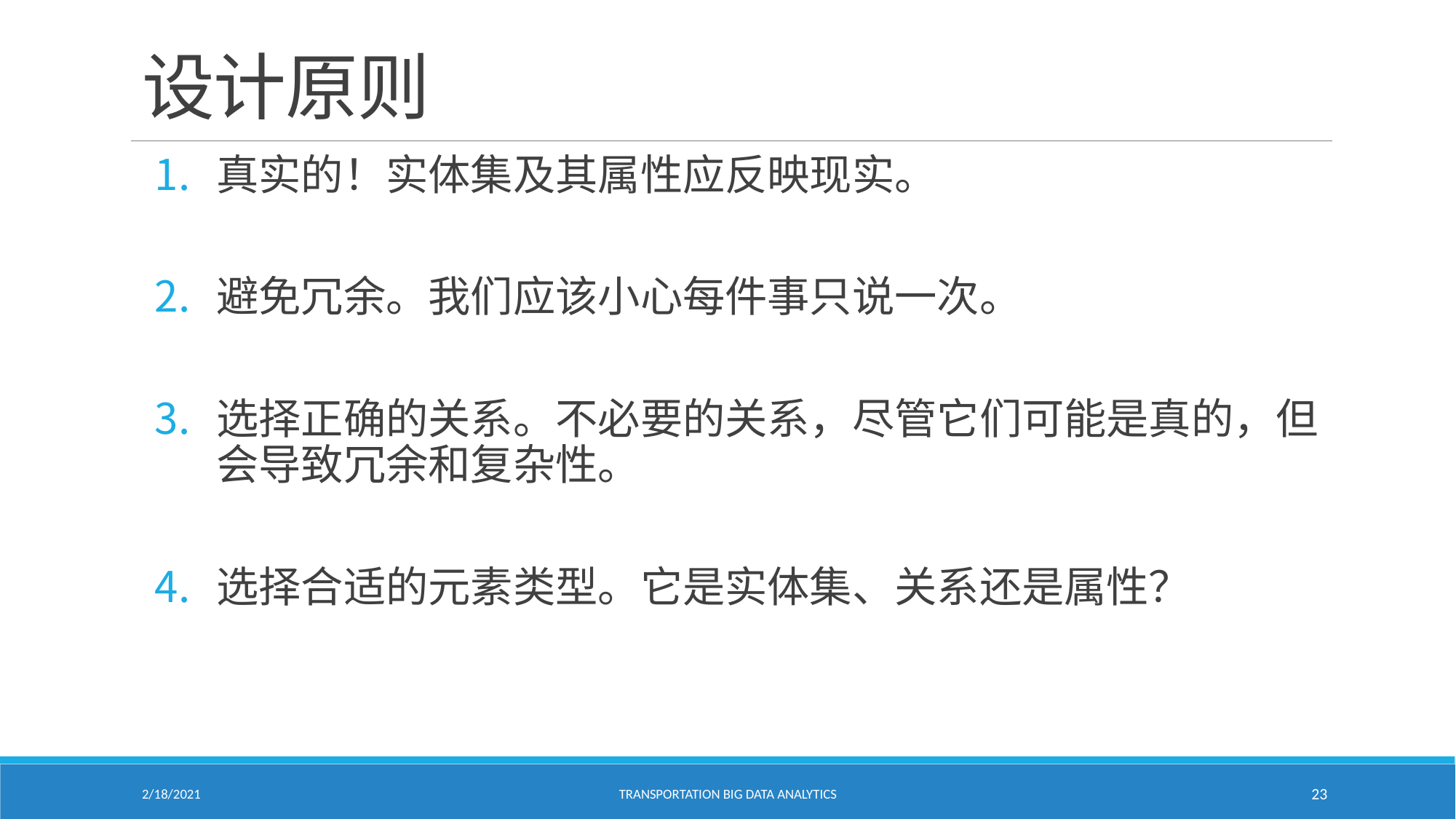

# 设计原则
真实的！实体集及其属性应反映现实。

避免冗余。我们应该小心每件事只说一次。

选择正确的关系。不必要的关系，尽管它们可能是真的，但会导致冗余和复杂性。

选择合适的元素类型。它是实体集、关系还是属性？
2/18/2021
Transportation Big Data Analytics
23